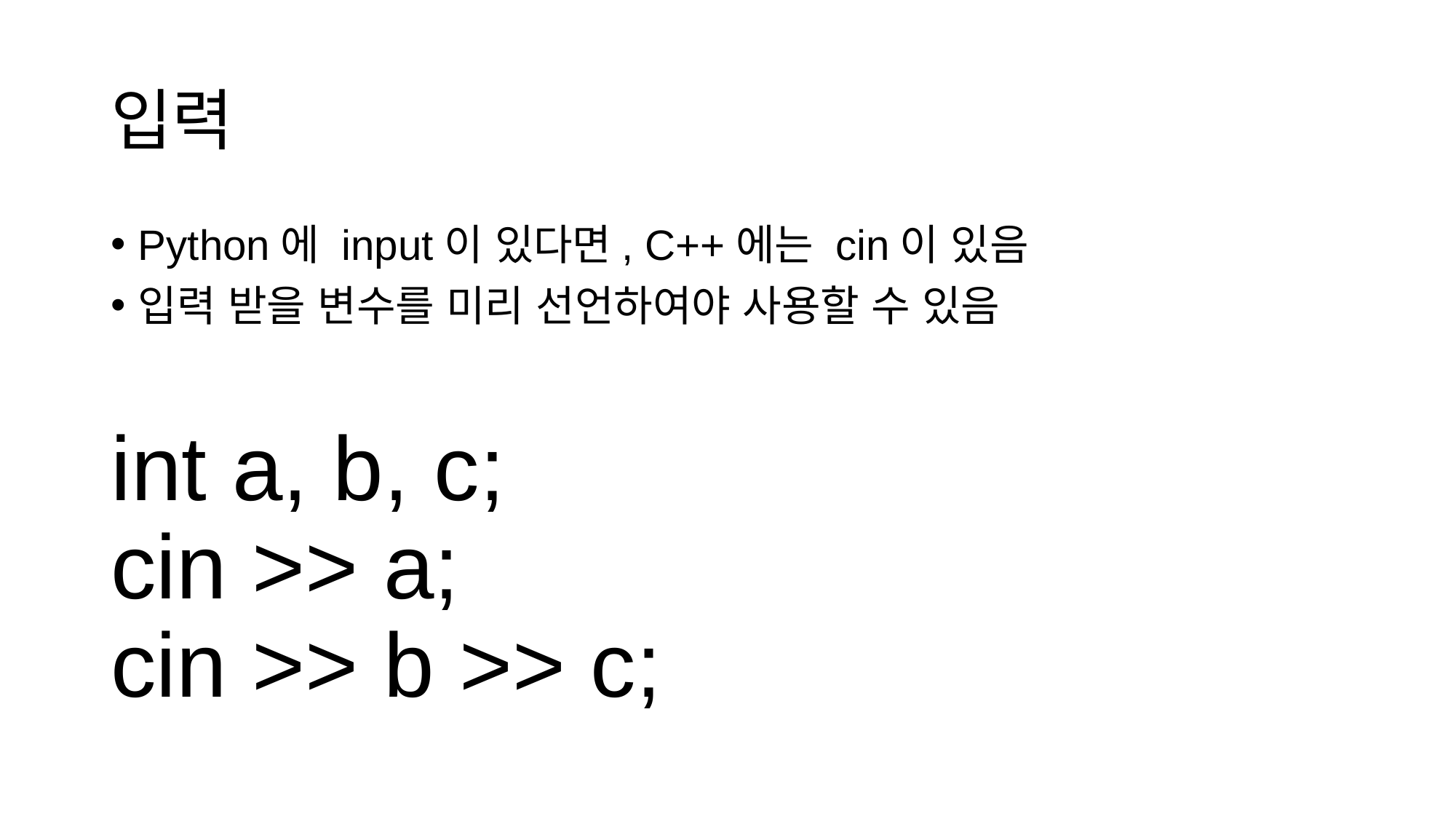

# 입력
Python에 input이 있다면, C++에는 cin이 있음
입력 받을 변수를 미리 선언하여야 사용할 수 있음

int a, b, c;
cin >> a;
cin >> b >> c;